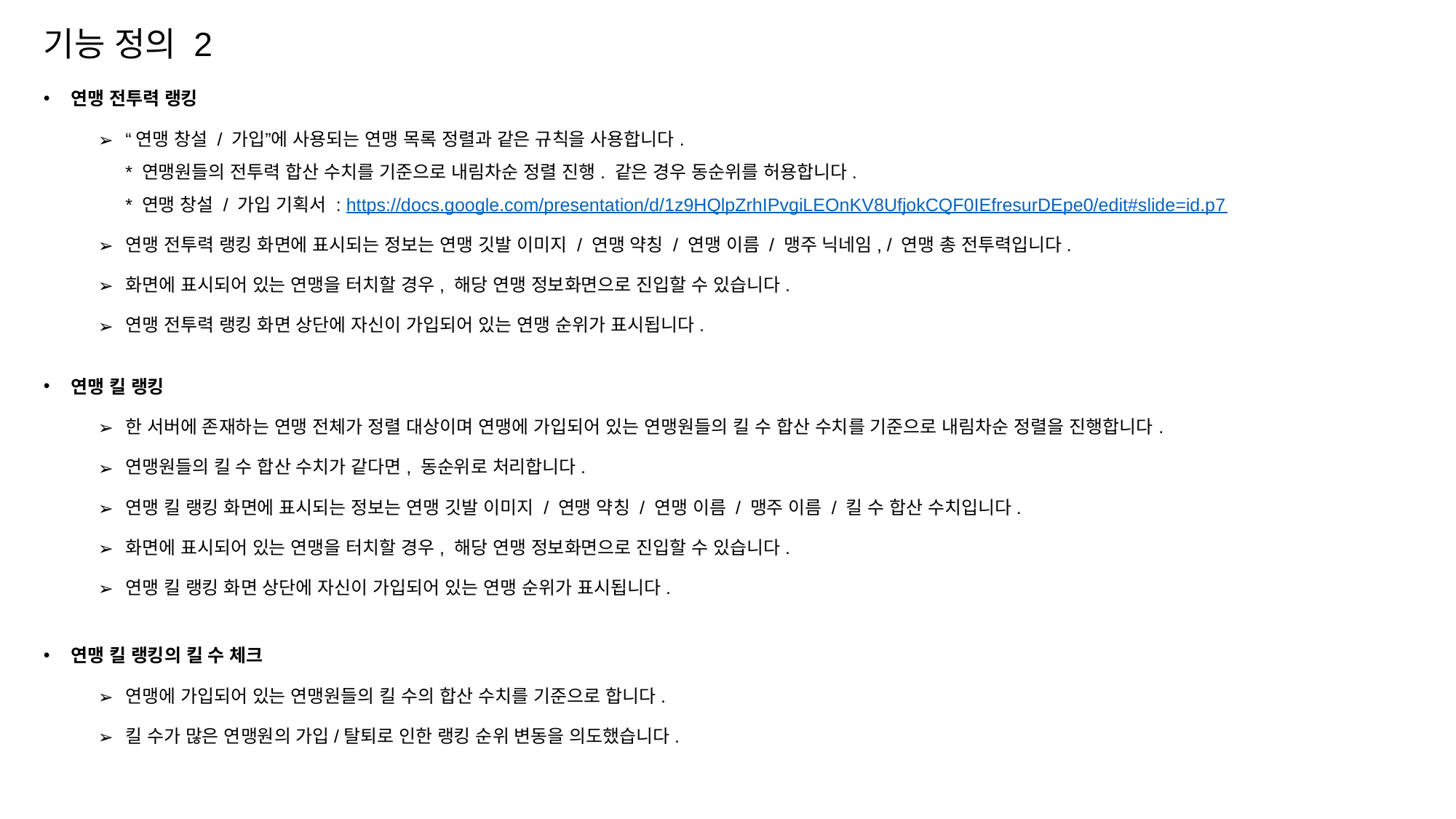

기능 정의 2
연맹 전투력 랭킹
“연맹 창설 / 가입”에 사용되는 연맹 목록 정렬과 같은 규칙을 사용합니다.
* 연맹원들의 전투력 합산 수치를 기준으로 내림차순 정렬 진행. 같은 경우 동순위를 허용합니다.
* 연맹 창설 / 가입 기획서 : https://docs.google.com/presentation/d/1z9HQlpZrhIPvgiLEOnKV8UfjokCQF0IEfresurDEpe0/edit#slide=id.p7
연맹 전투력 랭킹 화면에 표시되는 정보는 연맹 깃발 이미지 / 연맹 약칭 / 연맹 이름 / 맹주 닉네임, / 연맹 총 전투력입니다.
화면에 표시되어 있는 연맹을 터치할 경우, 해당 연맹 정보화면으로 진입할 수 있습니다.
연맹 전투력 랭킹 화면 상단에 자신이 가입되어 있는 연맹 순위가 표시됩니다.
연맹 킬 랭킹
한 서버에 존재하는 연맹 전체가 정렬 대상이며 연맹에 가입되어 있는 연맹원들의 킬 수 합산 수치를 기준으로 내림차순 정렬을 진행합니다.
연맹원들의 킬 수 합산 수치가 같다면, 동순위로 처리합니다.
연맹 킬 랭킹 화면에 표시되는 정보는 연맹 깃발 이미지 / 연맹 약칭 / 연맹 이름 / 맹주 이름 / 킬 수 합산 수치입니다.
화면에 표시되어 있는 연맹을 터치할 경우, 해당 연맹 정보화면으로 진입할 수 있습니다.
연맹 킬 랭킹 화면 상단에 자신이 가입되어 있는 연맹 순위가 표시됩니다.

연맹 킬 랭킹의 킬 수 체크
연맹에 가입되어 있는 연맹원들의 킬 수의 합산 수치를 기준으로 합니다.
킬 수가 많은 연맹원의 가입/탈퇴로 인한 랭킹 순위 변동을 의도했습니다.